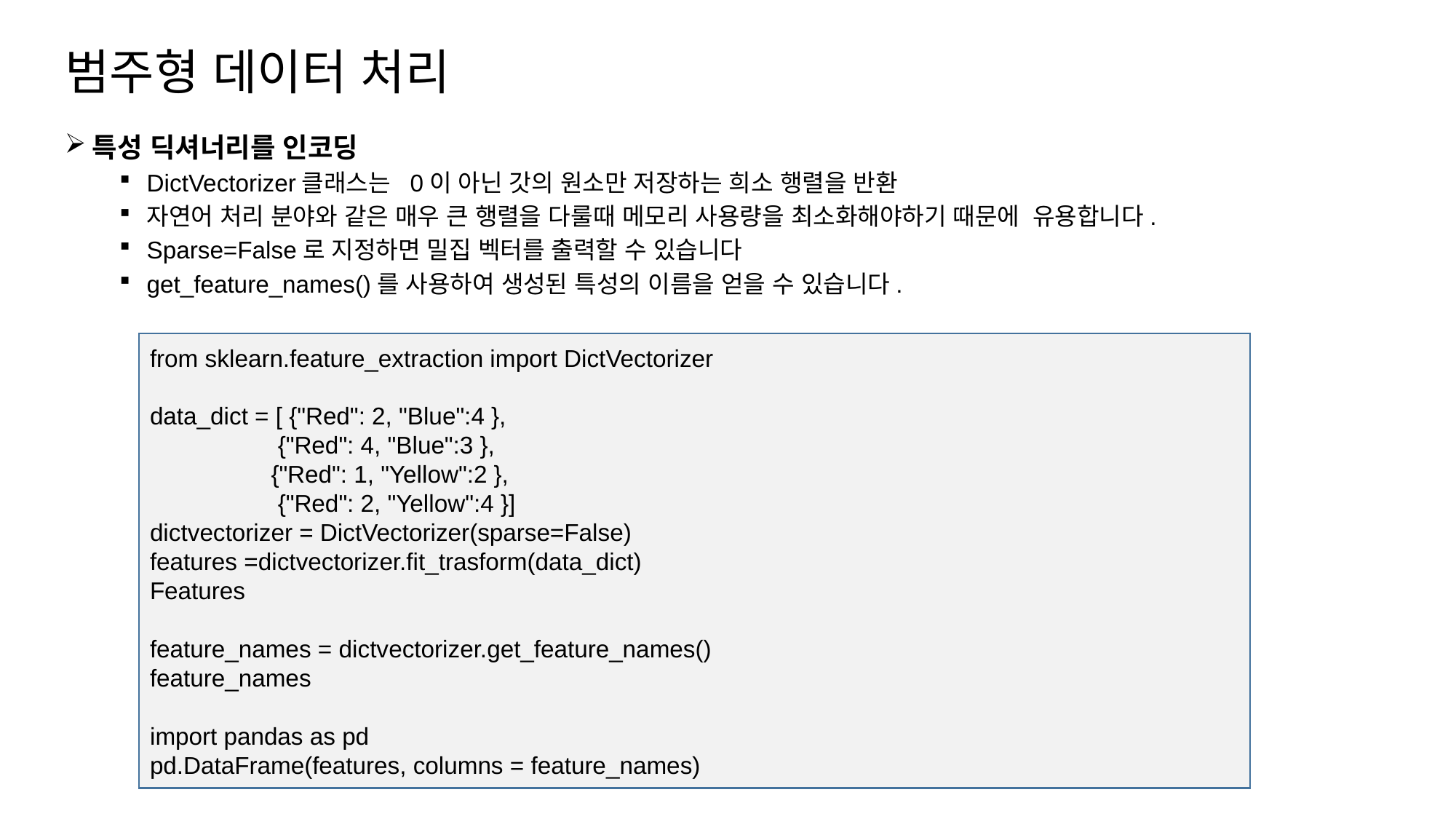

# 범주형 데이터 처리
특성 딕셔너리를 인코딩
DictVectorizer클래스는  0이 아닌 갓의 원소만 저장하는 희소 행렬을 반환
자연어 처리 분야와 같은 매우 큰 행렬을 다룰때 메모리 사용량을 최소화해야하기 때문에  유용합니다.
Sparse=False로 지정하면 밀집 벡터를 출력할 수 있습니다
get_feature_names()를 사용하여 생성된 특성의 이름을 얻을 수 있습니다.

from sklearn.feature_extraction import DictVectorizer

data_dict = [ {"Red": 2, "Blue":4 },
                   {"Red": 4, "Blue":3 },
                  {"Red": 1, "Yellow":2 },
                   {"Red": 2, "Yellow":4 }]
dictvectorizer = DictVectorizer(sparse=False)
features =dictvectorizer.fit_trasform(data_dict)
Features

feature_names = dictvectorizer.get_feature_names()
feature_names

import pandas as pd
pd.DataFrame(features, columns = feature_names)